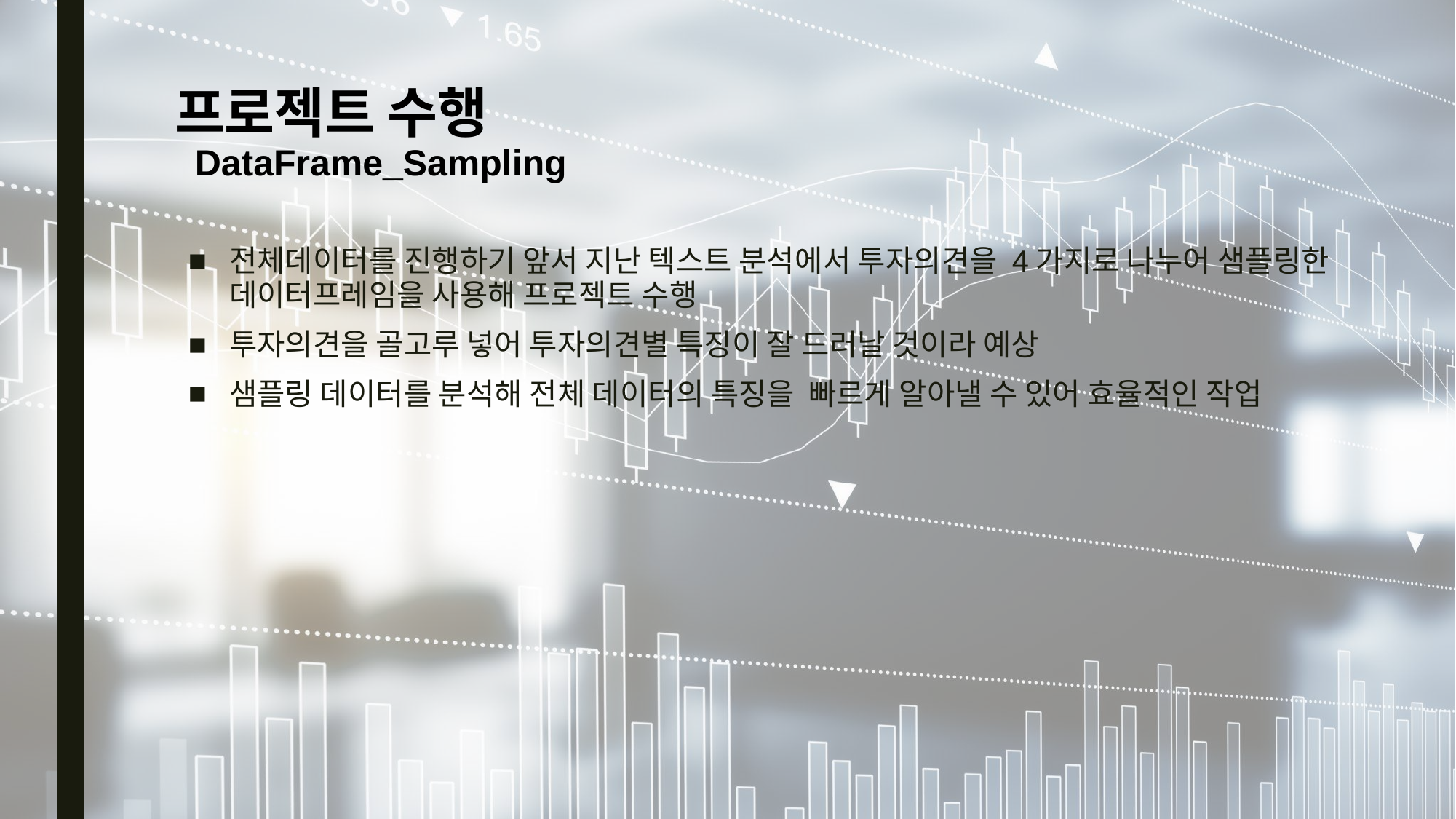

프로젝트 수행
  DataFrame_Sampling

전체데이터를 진행하기 앞서 지난 텍스트 분석에서 투자의견을 4가지로 나누어 샘플링한 데이터프레임을 사용해 프로젝트 수행
투자의견을 골고루 넣어 투자의견별 특징이 잘 드러날 것이라 예상
샘플링 데이터를 분석해 전체 데이터의 특징을  빠르게 알아낼 수 있어 효율적인 작업